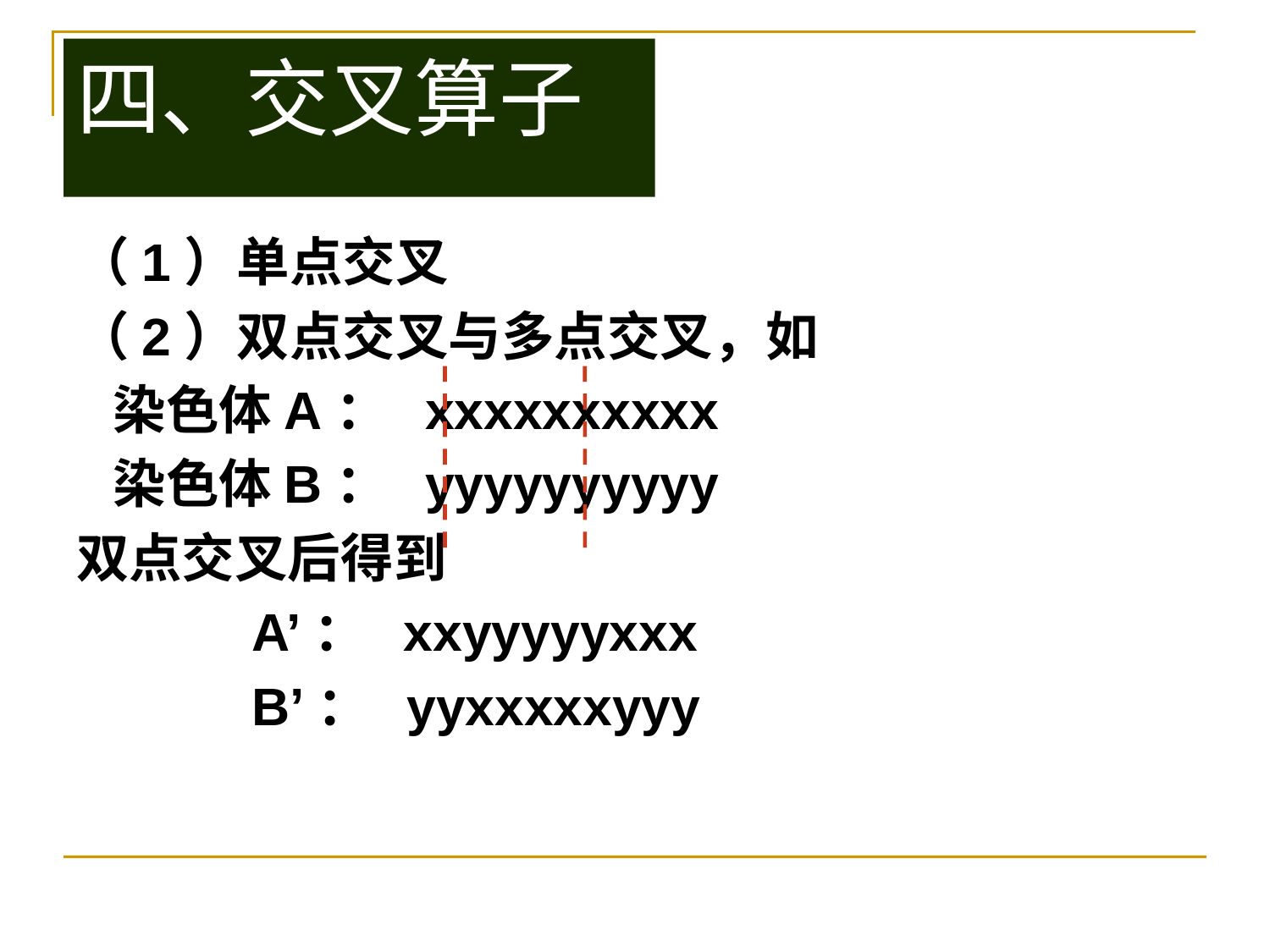

# 四、交叉算子
（1）单点交叉
（2）双点交叉与多点交叉，如
  染色体A：  xxxxxxxxxx
  染色体B：  yyyyyyyyyy
双点交叉后得到
            A’：  xxyyyyyxxx
            B’：  yyxxxxxyyy